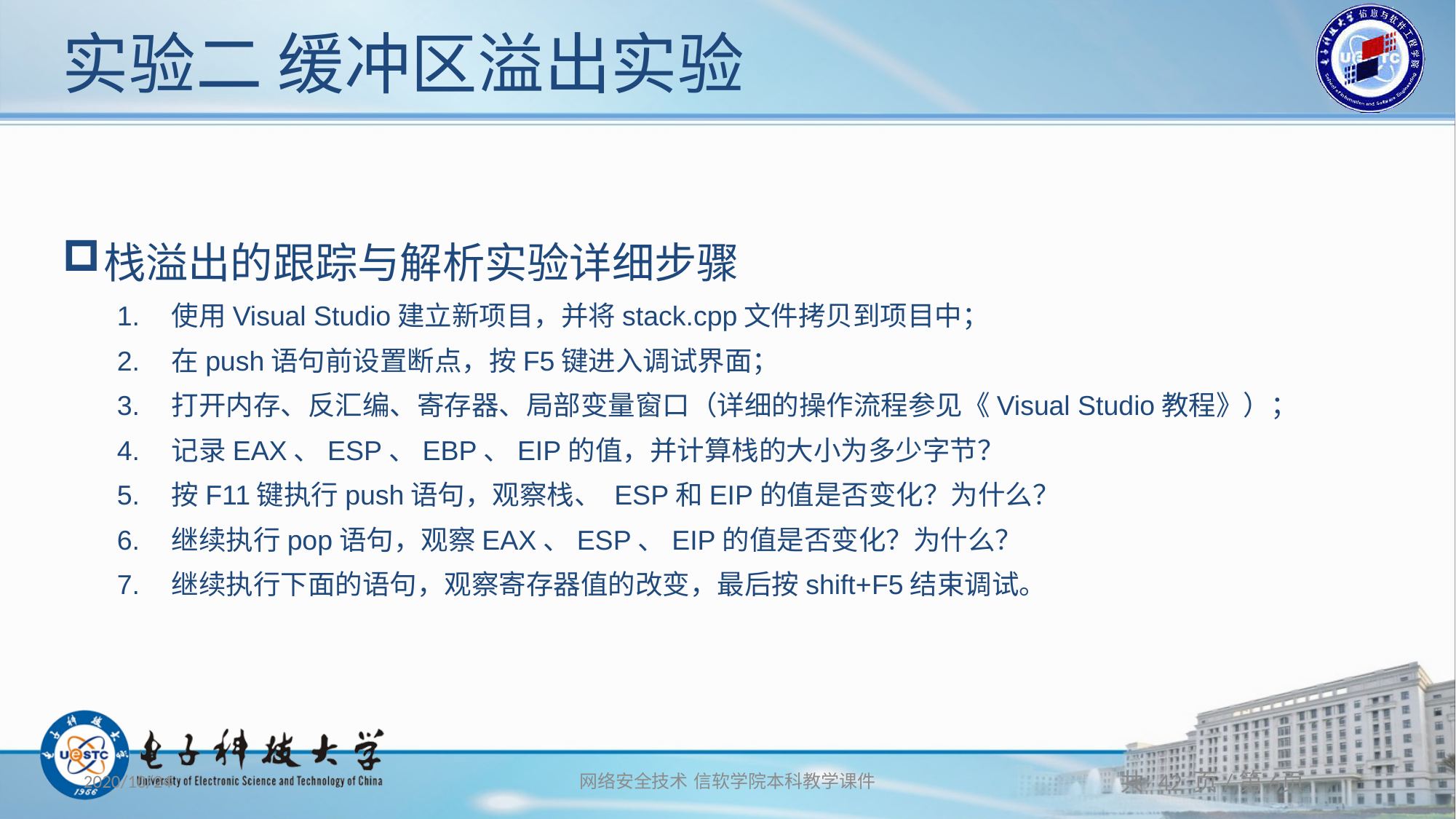

# 实验二 缓冲区溢出实验
栈溢出的跟踪与解析实验详细步骤
使用Visual Studio建立新项目，并将stack.cpp文件拷贝到项目中；
在push语句前设置断点，按F5键进入调试界面；
打开内存、反汇编、寄存器、局部变量窗口（详细的操作流程参见《Visual Studio教程》）；
记录EAX、ESP、EBP、EIP的值，并计算栈的大小为多少字节？
按F11键执行push语句，观察栈、 ESP和EIP的值是否变化？为什么？
继续执行pop语句，观察EAX、ESP、EIP的值是否变化？为什么？
继续执行下面的语句，观察寄存器值的改变，最后按shift+F5结束调试。

2020/10/24
网络安全技术 信软学院本科教学课件
共 42 页/第6页